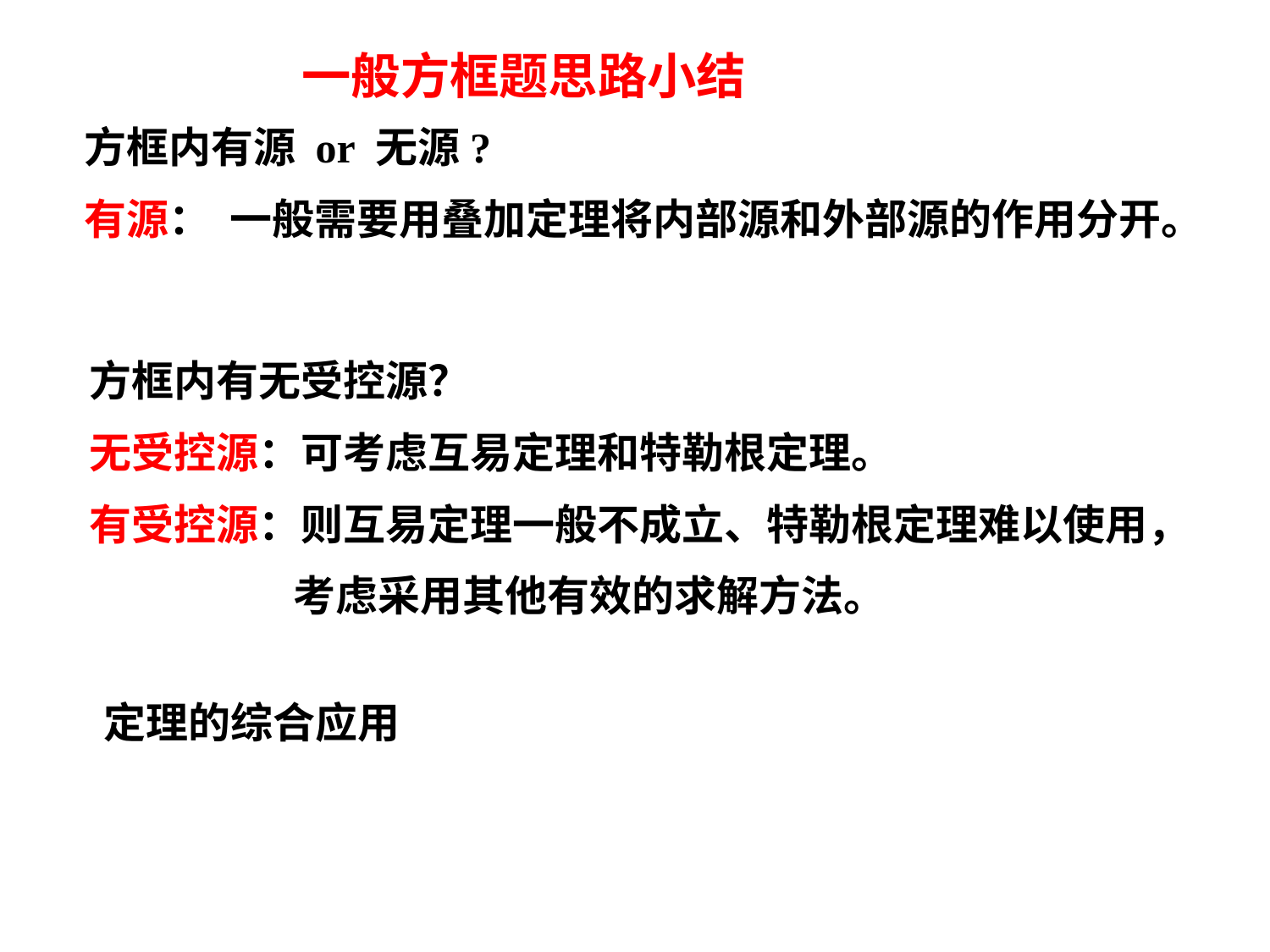

一般方框题思路小结
方框内有源 or 无源?
有源：  一般需要用叠加定理将内部源和外部源的作用分开。
方框内有无受控源？
无受控源：可考虑互易定理和特勒根定理。
有受控源：则互易定理一般不成立、特勒根定理难以使用，
       考虑采用其他有效的求解方法。
定理的综合应用